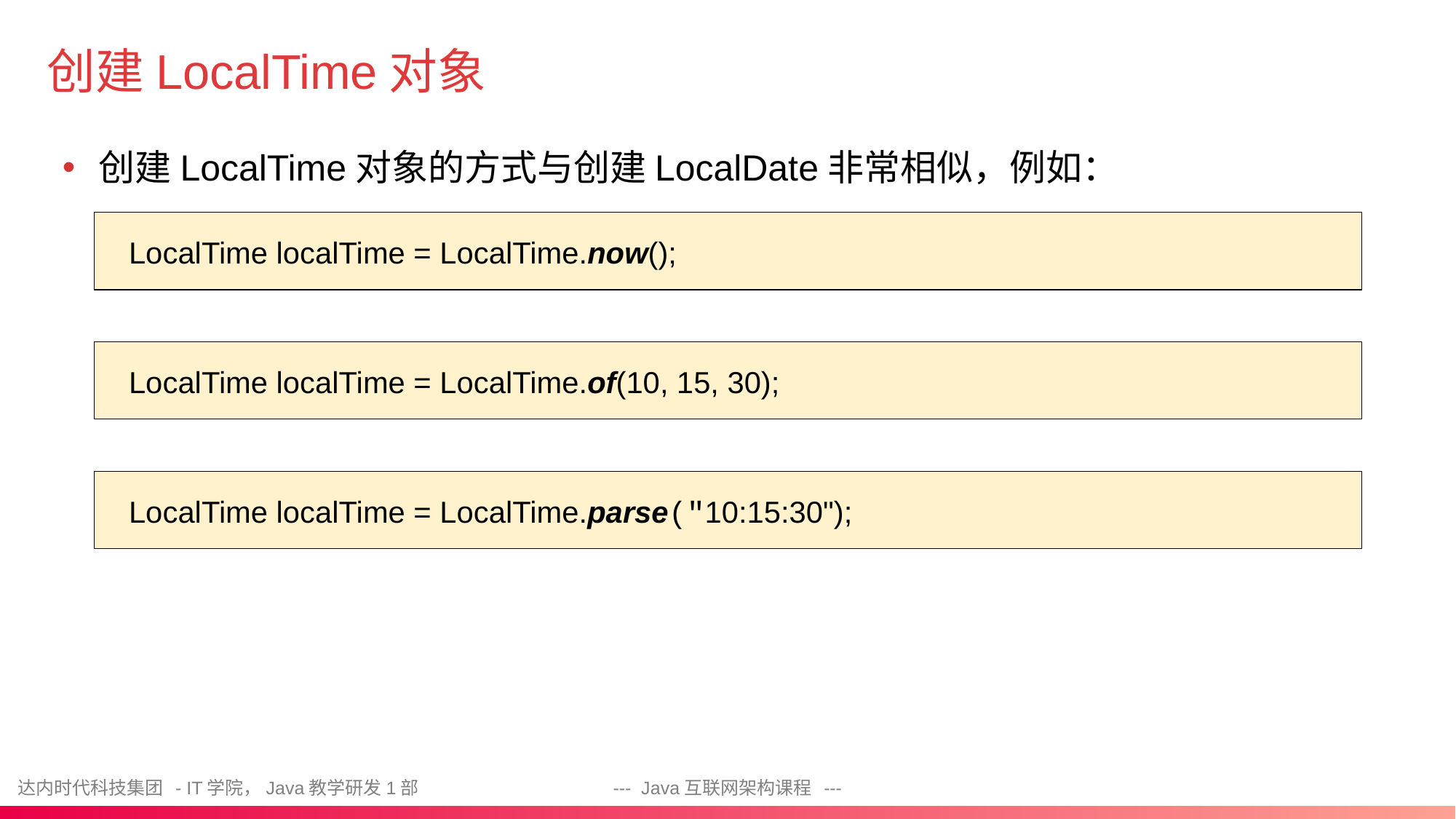

# 创建LocalTime对象
创建LocalTime对象的方式与创建LocalDate非常相似，例如：
LocalTime localTime = LocalTime.now();
LocalTime localTime = LocalTime.of(10, 15, 30);
LocalTime localTime = LocalTime.parse("10:15:30");